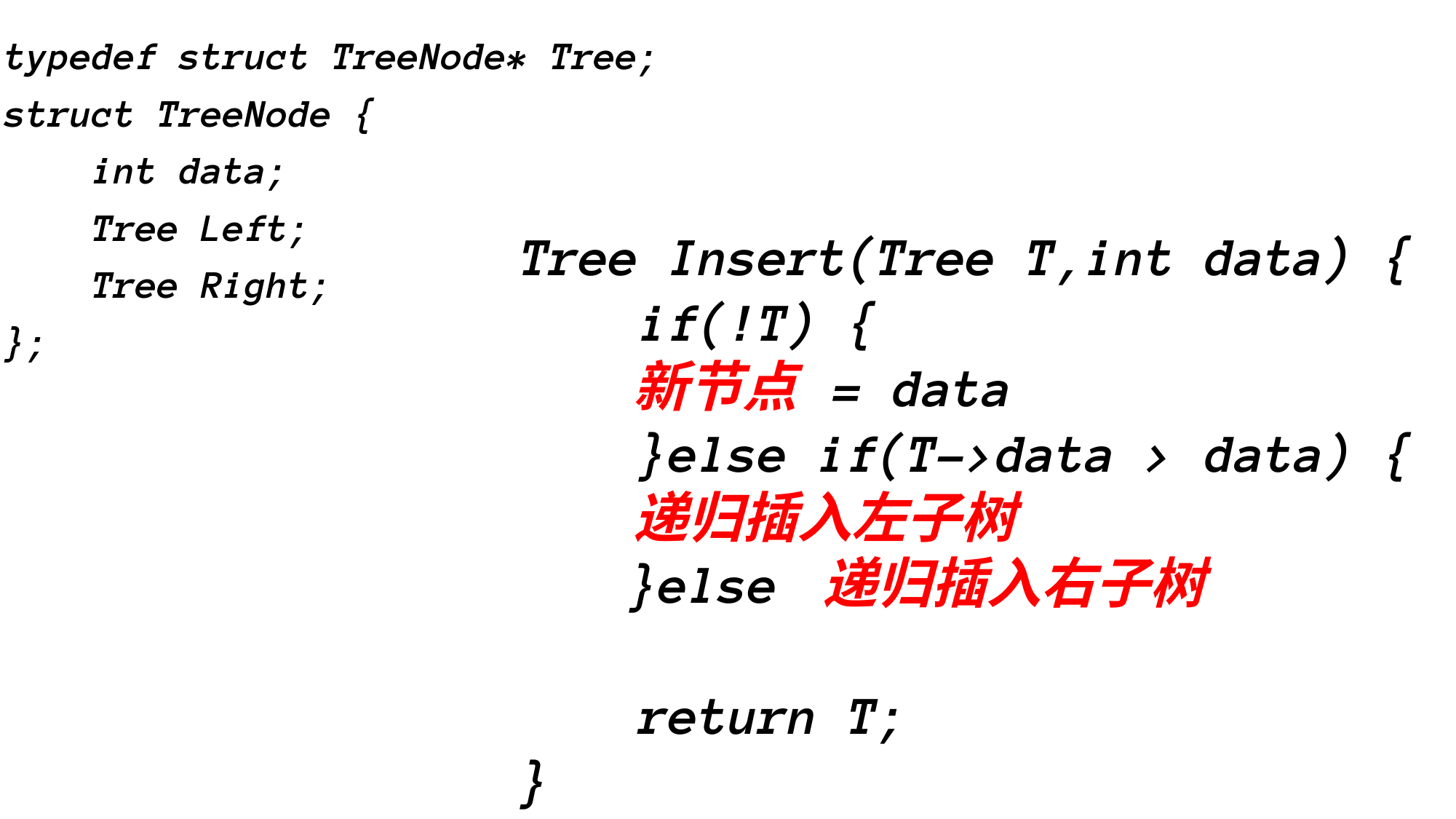

typedef struct TreeNode* Tree;
struct TreeNode {
    int data;
    Tree Left;
    Tree Right;
};

Tree Insert(Tree T,int data) {
    if(!T) {
        新节点  = data
    }else if(T->data > data) {
        递归插入左子树
	}else 递归插入右子树

    return T;
}